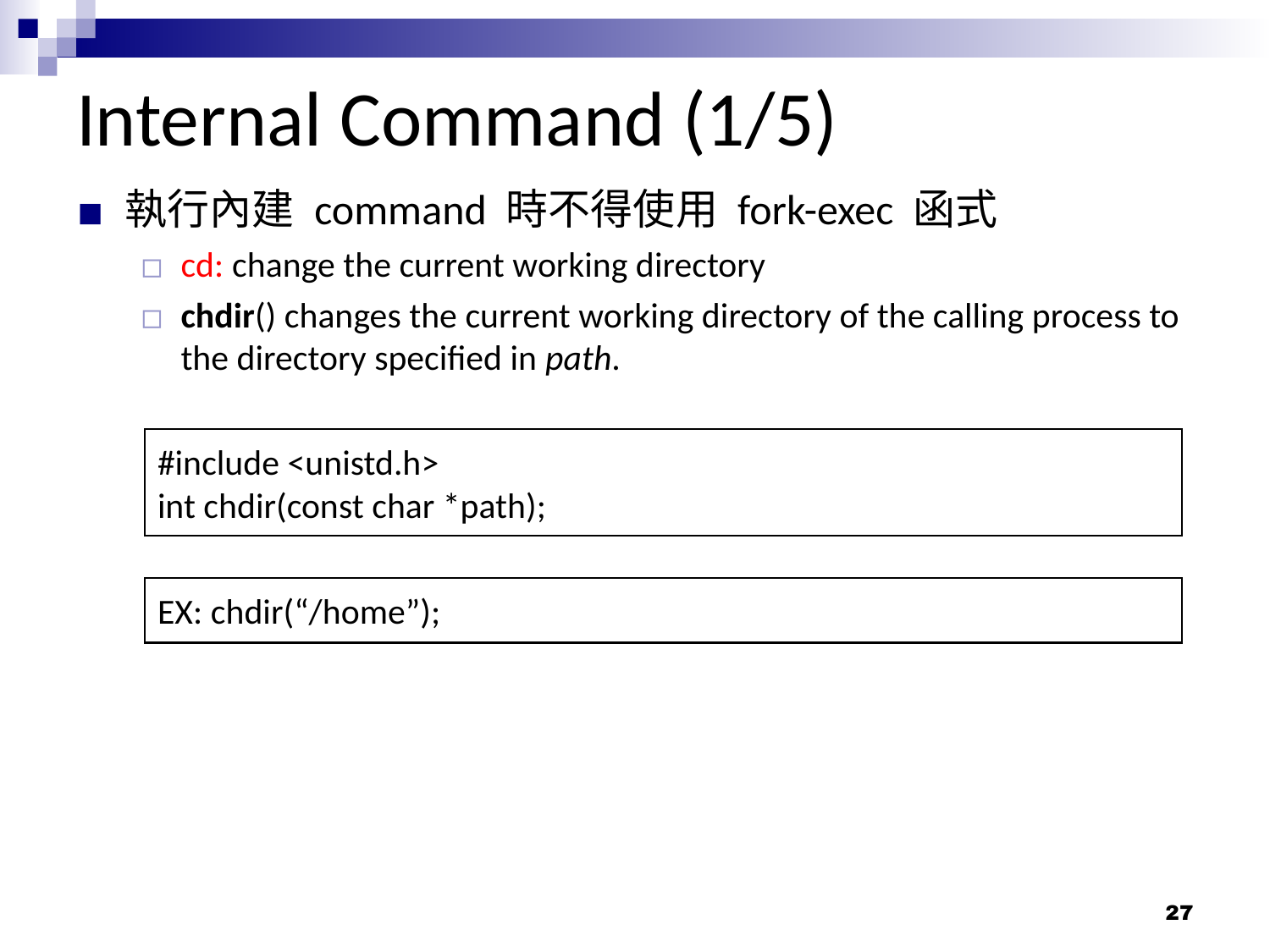

# Internal Command (1/5)
執行內建 command 時不得使用 fork-exec 函式
cd: change the current working directory
chdir() changes the current working directory of the calling process to the directory specified in path.

#include <unistd.h>
int chdir(const char *path);
EX: chdir(“/home”);
27